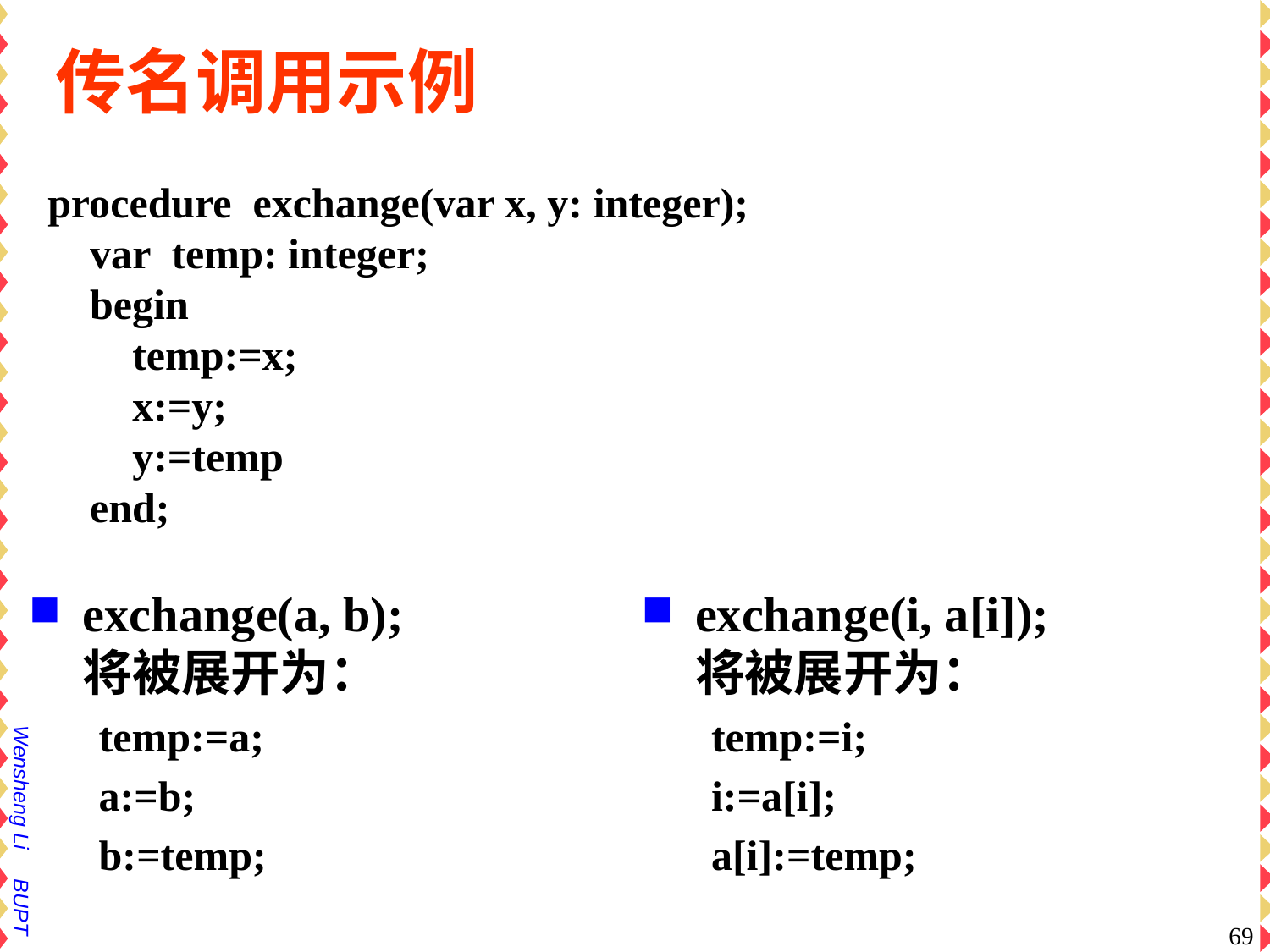

# 传名调用示例
procedure  exchange(var x, y: integer);
    var  temp: integer;
    begin
        temp:=x;
        x:=y;
        y:=temp
    end;

exchange(a, b);
将被展开为：
temp:=a;
a:=b;
b:=temp;

exchange(i, a[i]);
将被展开为：
temp:=i;
i:=a[i];
a[i]:=temp;

69